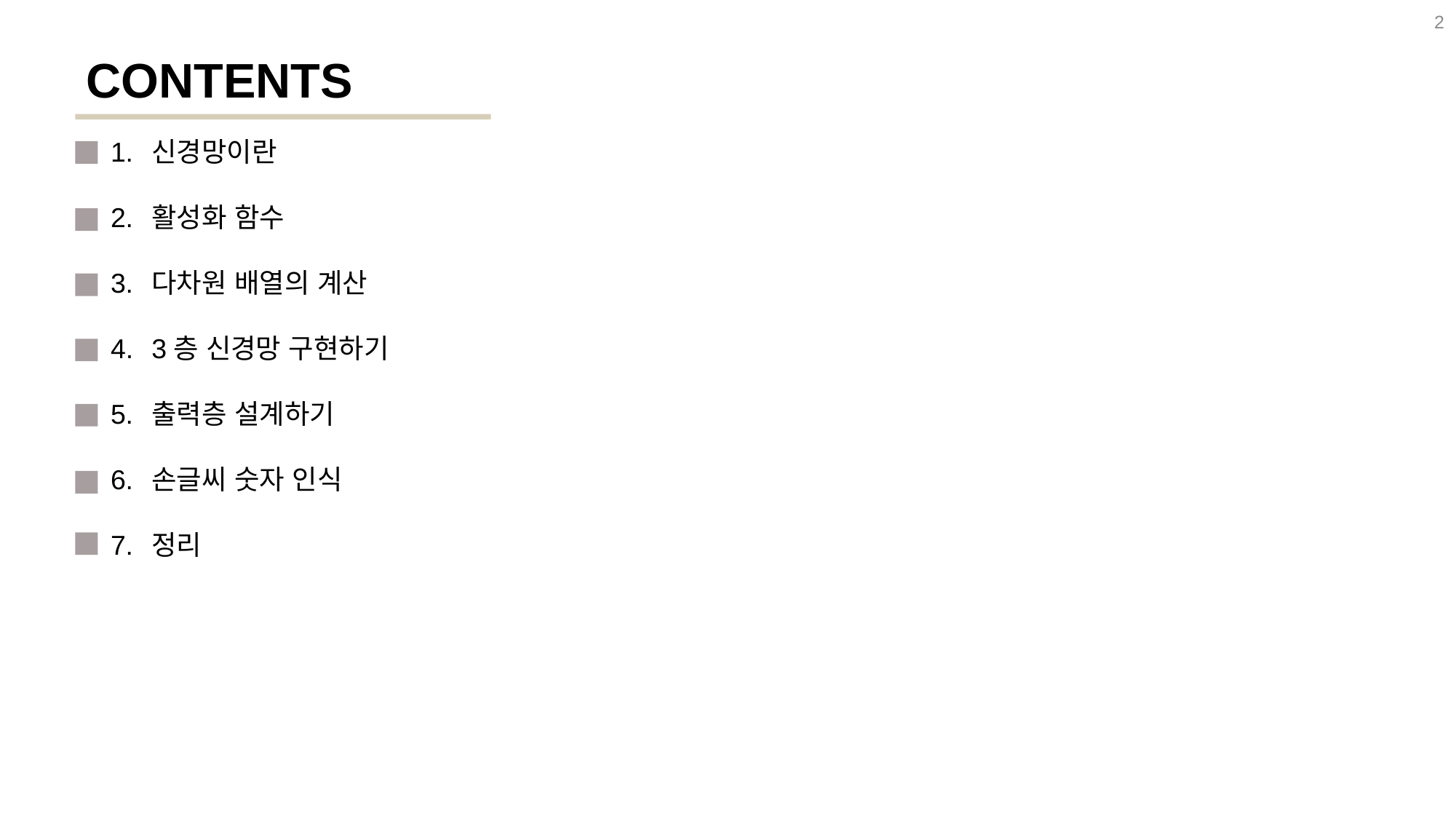

2
CONTENTS

신경망이란

활성화 함수

다차원 배열의 계산

3층 신경망 구현하기

출력층 설계하기

손글씨 숫자 인식

정리